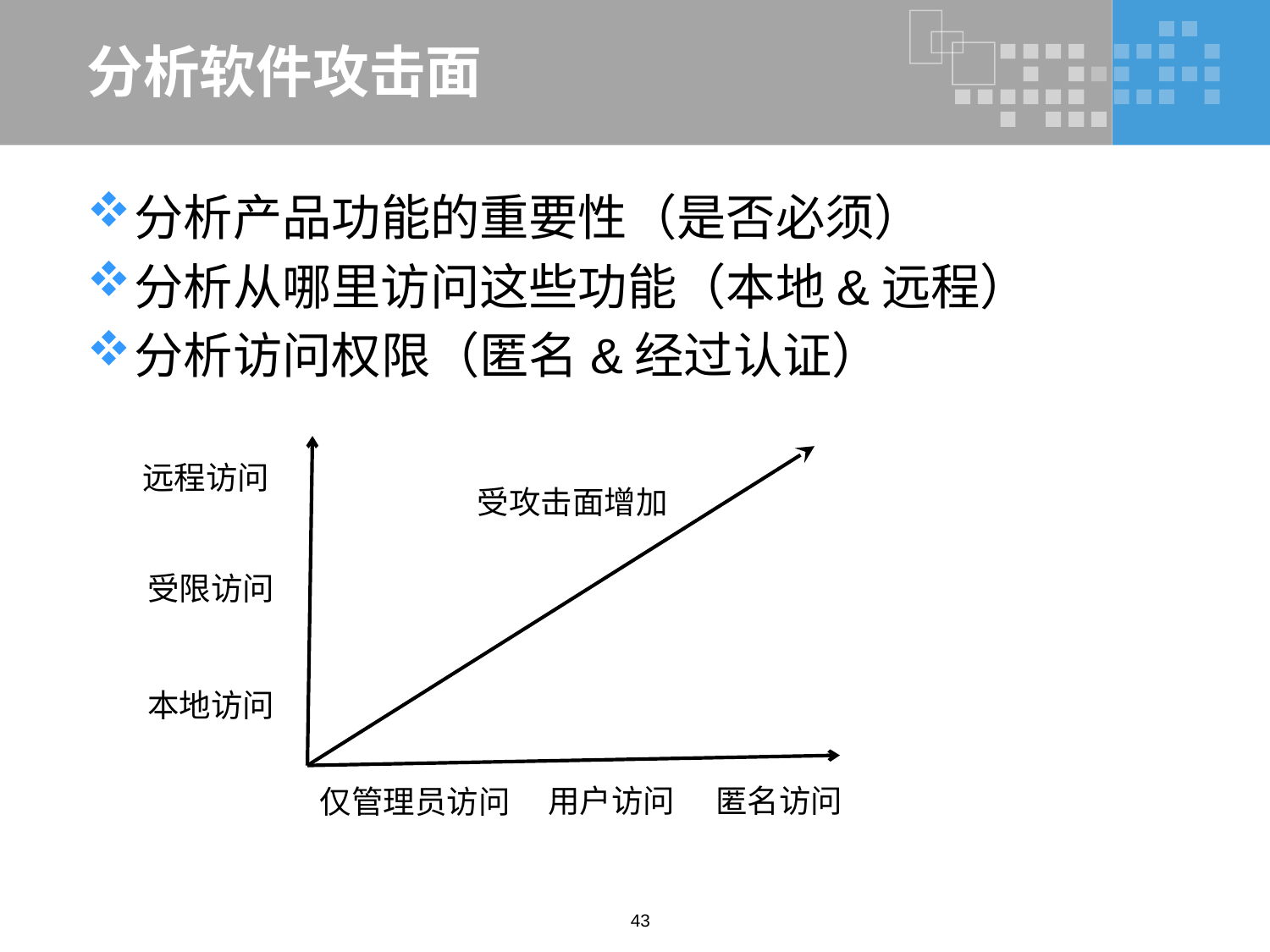

# 分析软件攻击面
分析产品功能的重要性（是否必须）
分析从哪里访问这些功能（本地&远程）
分析访问权限（匿名&经过认证）

远程访问
受攻击面增加
受限访问
本地访问
用户访问
匿名访问
仅管理员访问
43